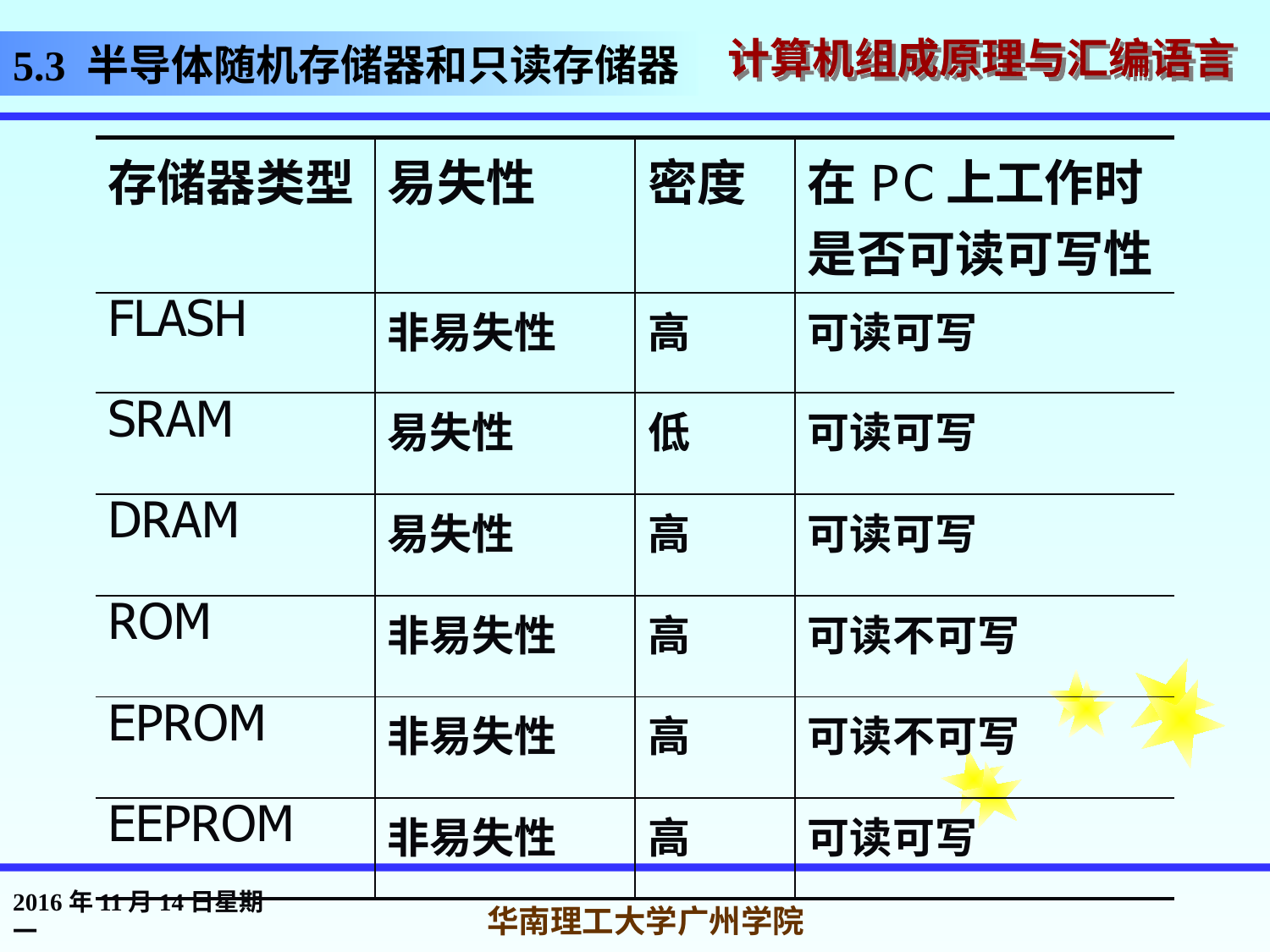

# 5.3 半导体随机存储器和只读存储器
| 存储器类型 | 易失性 | 密度 | 在PC上工作时是否可读可写性 |
| --- | --- | --- | --- |
| FLASH | 非易失性 | 高 | 可读可写 |
| SRAM | 易失性 | 低 | 可读可写 |
| DRAM | 易失性 | 高 | 可读可写 |
| ROM | 非易失性 | 高 | 可读不可写 |
| EPROM | 非易失性 | 高 | 可读不可写 |
| EEPROM | 非易失性 | 高 | 可读可写 |
2016年11月14日星期一
华南理工大学广州学院